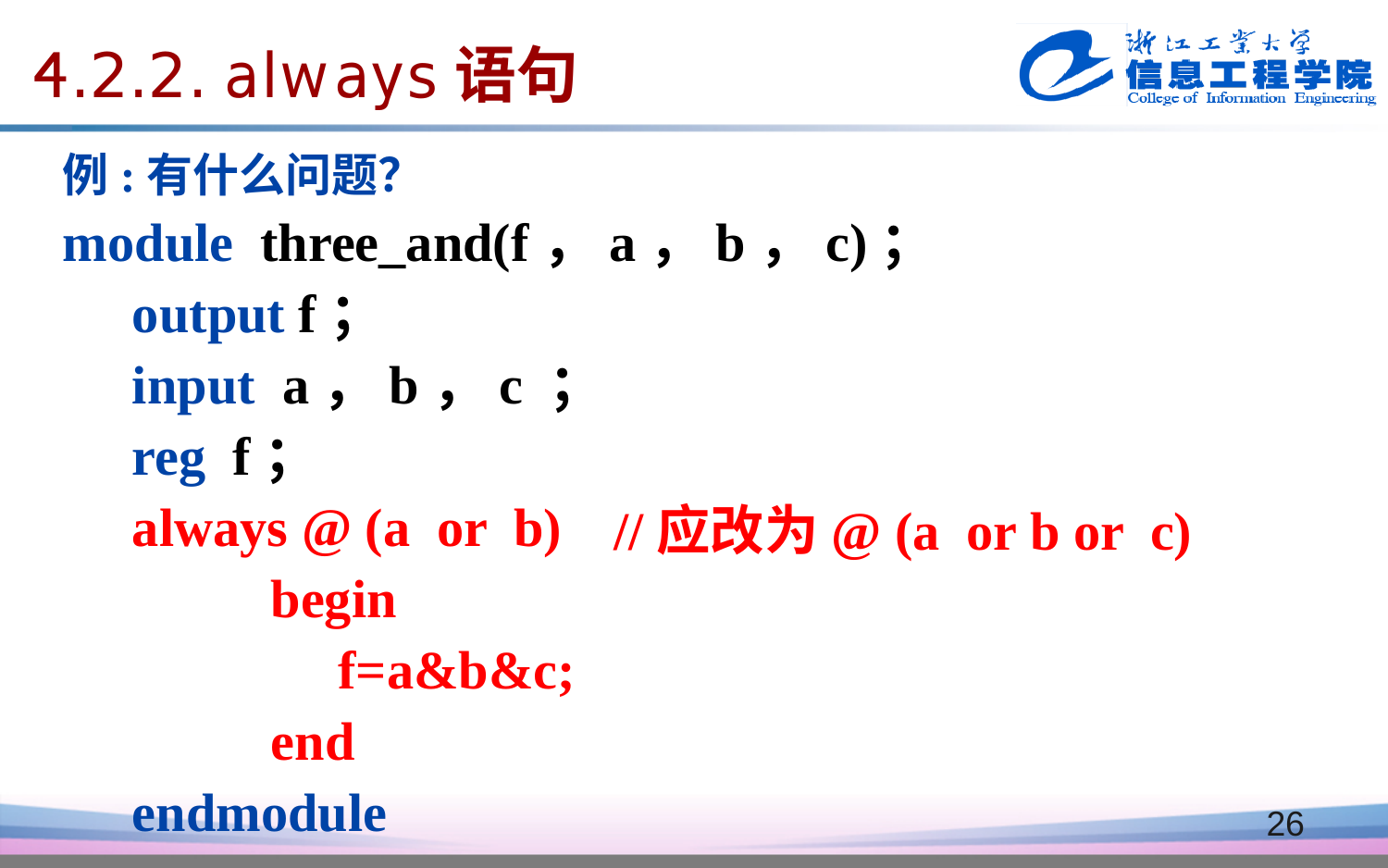

4.2.2. always语句
例:有什么问题？
module  three_and(f，a，b，c)；
output f；
input  a，b，c ；
reg  f；
always @ (a  or  b)
	begin
	     f=a&b&c;
	end
endmodule
//应改为@ (a  or b or  c)
26